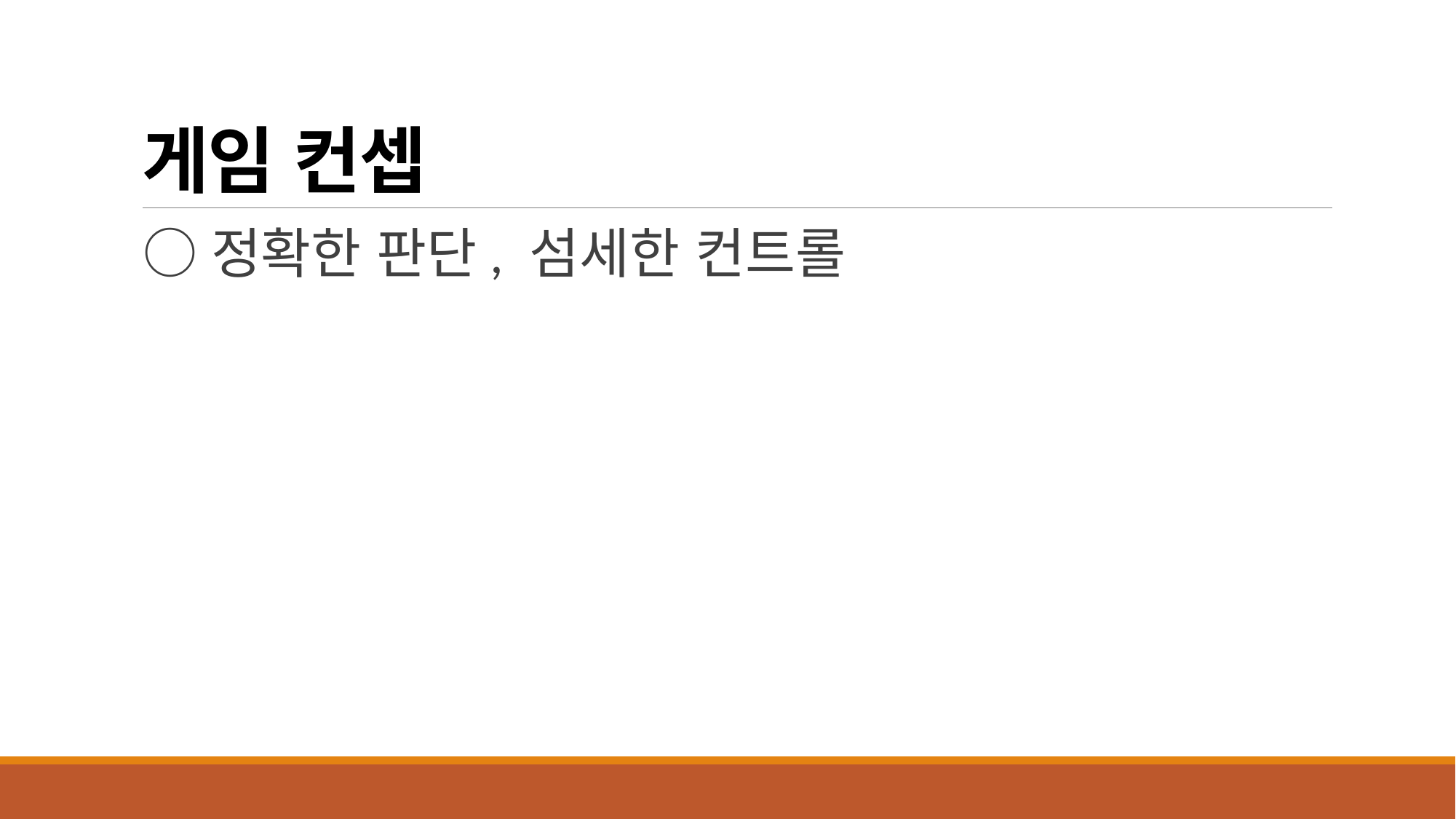

# 게임 컨셉
○정확한 판단, 섬세한 컨트롤